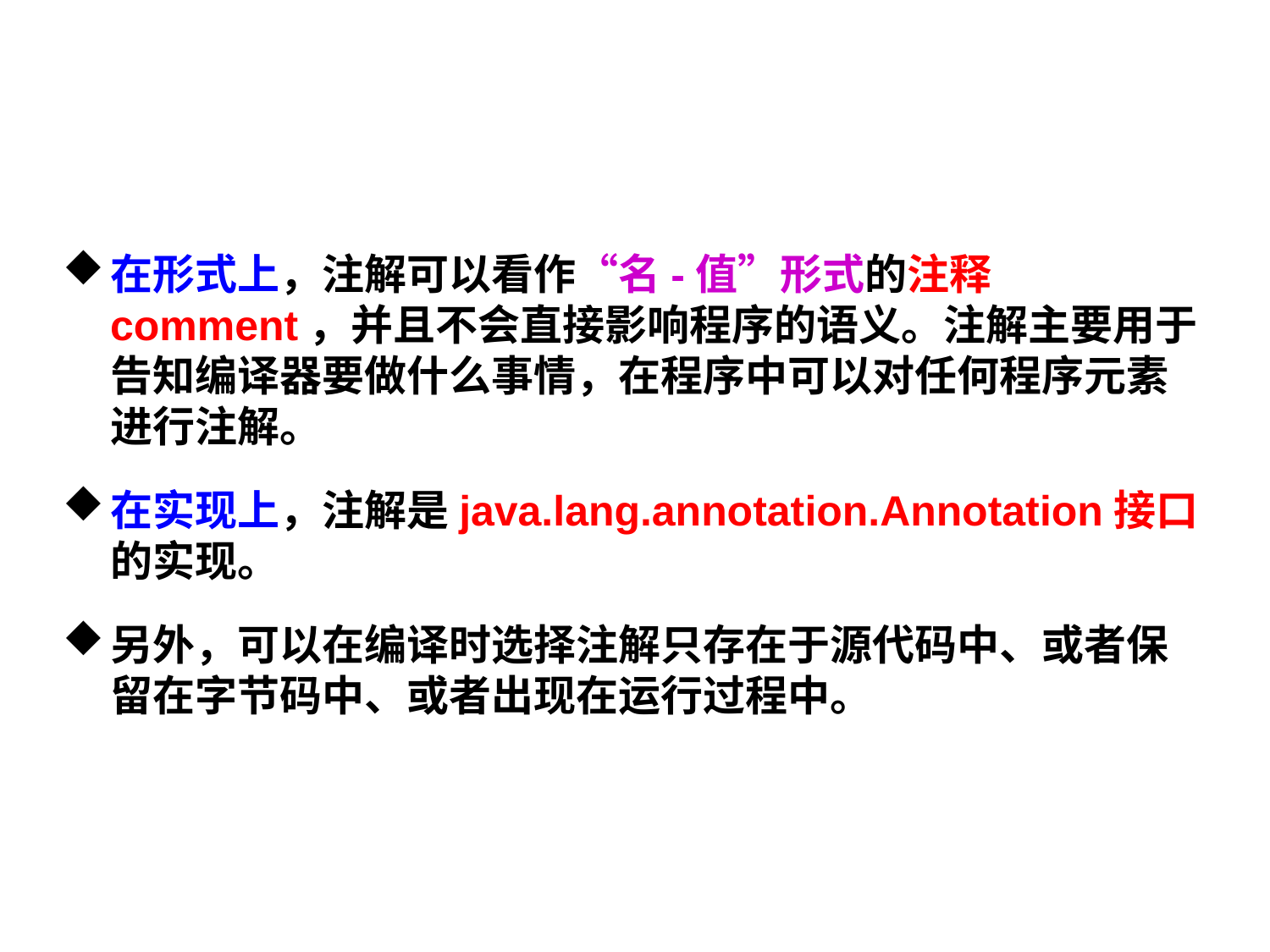

在形式上，注解可以看作“名-值”形式的注释comment，并且不会直接影响程序的语义。注解主要用于告知编译器要做什么事情，在程序中可以对任何程序元素进行注解。

在实现上，注解是java.lang.annotation.Annotation接口的实现。

另外，可以在编译时选择注解只存在于源代码中、或者保留在字节码中、或者出现在运行过程中。